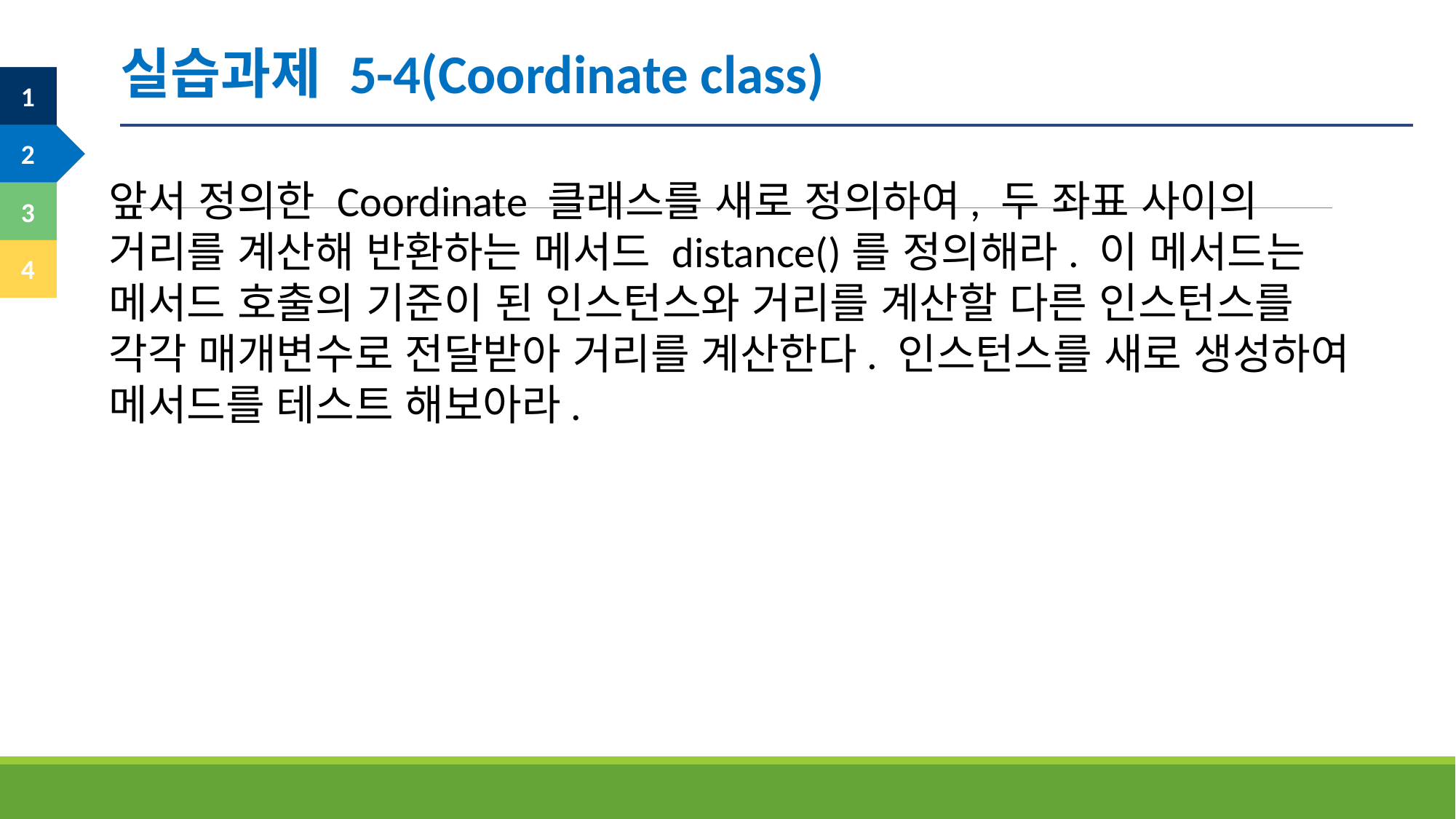

실습과제 5-4(Coordinate class)

앞서 정의한 Coordinate 클래스를 새로 정의하여, 두 좌표 사이의 거리를 계산해 반환하는 메서드 distance()를 정의해라. 이 메서드는 메서드 호출의 기준이 된 인스턴스와 거리를 계산할 다른 인스턴스를 각각 매개변수로 전달받아 거리를 계산한다. 인스턴스를 새로 생성하여 메서드를 테스트 해보아라.